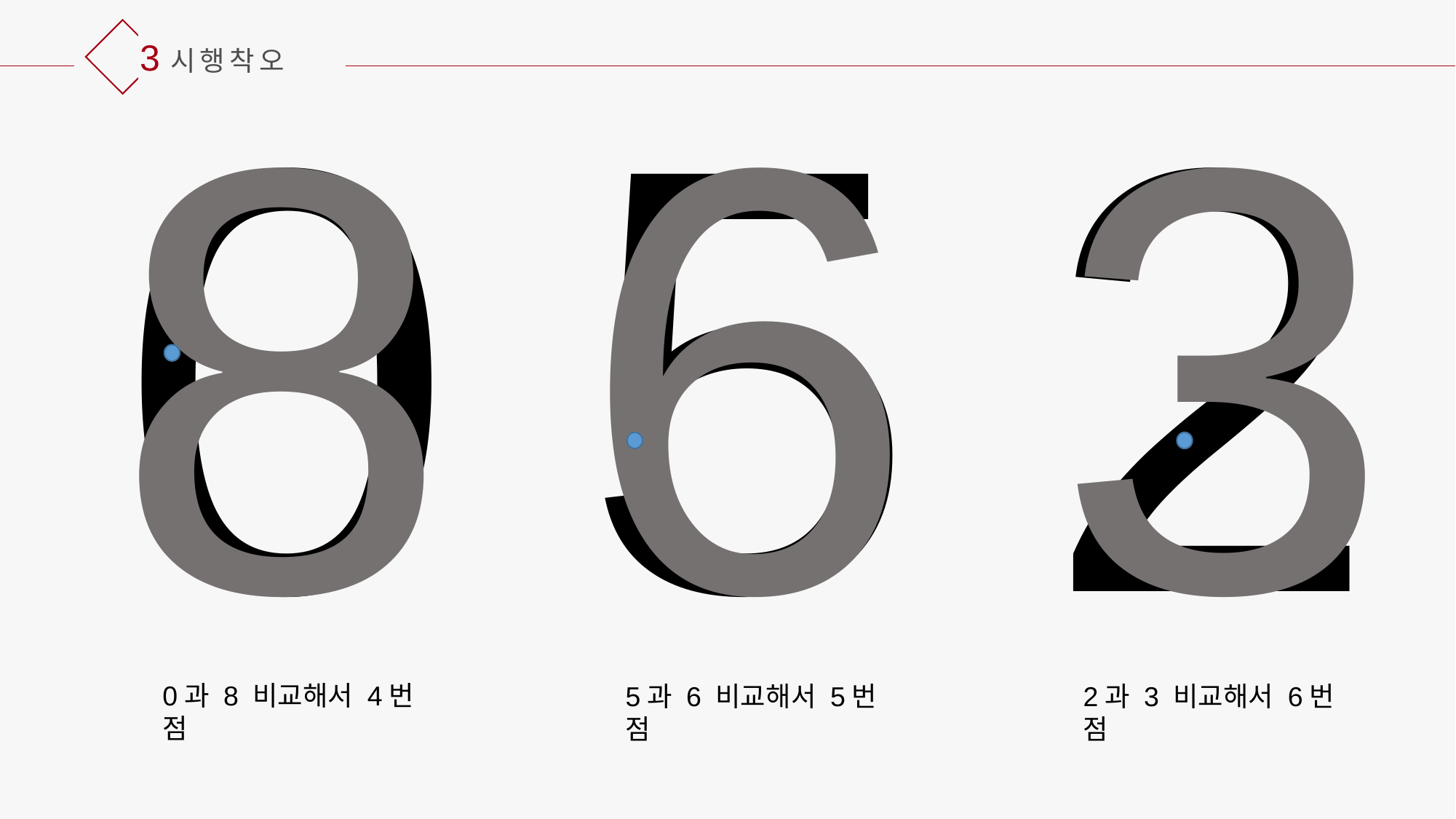

8
0
6
5
2
3

3

시행착오

0과 8 비교해서 4번 점
5과 6 비교해서 5번 점
2과 3 비교해서 6번 점